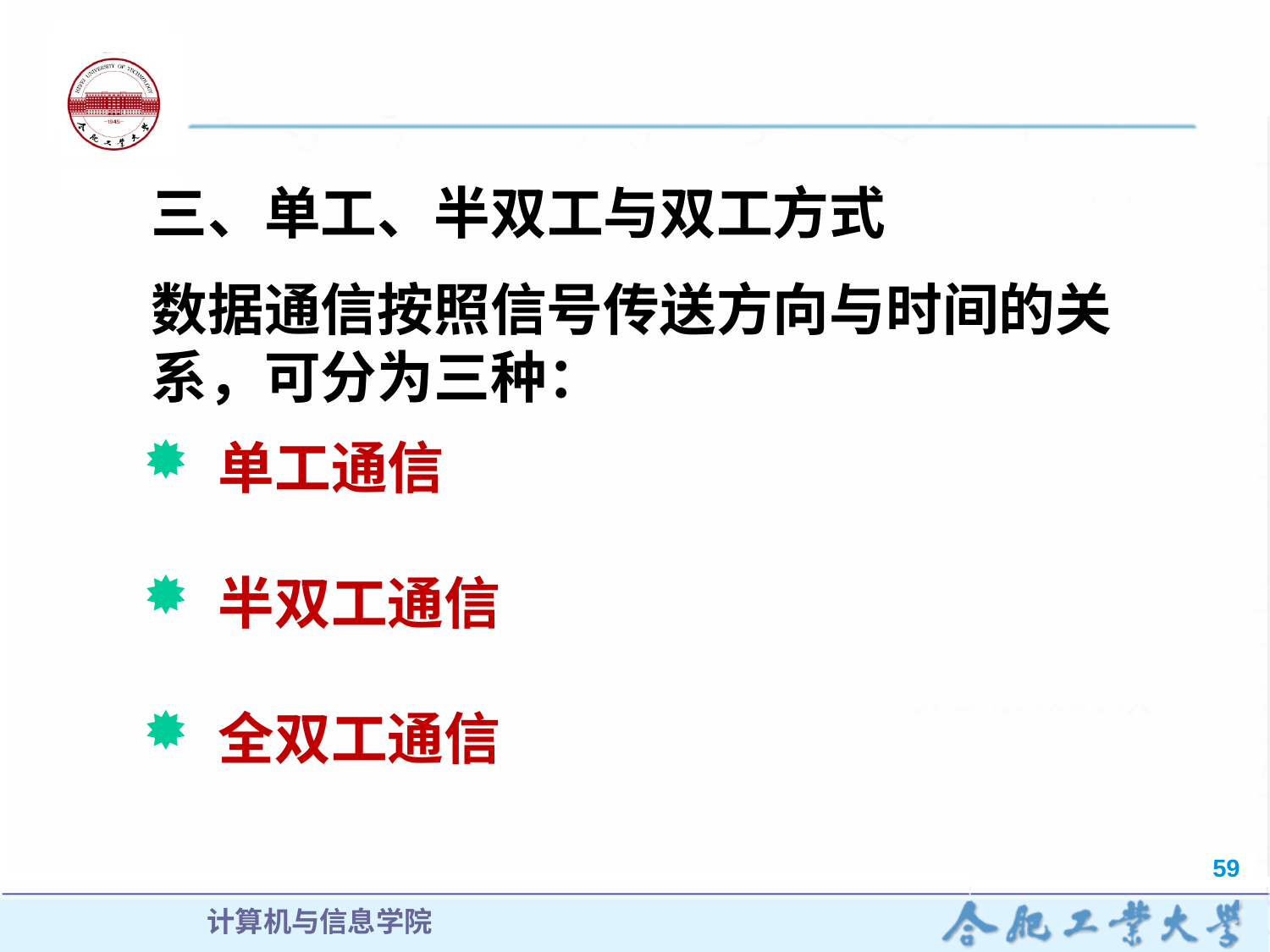

三、单工、半双工与双工方式
数据通信按照信号传送方向与时间的关系，可分为三种：
 单工通信

 半双工通信

 全双工通信